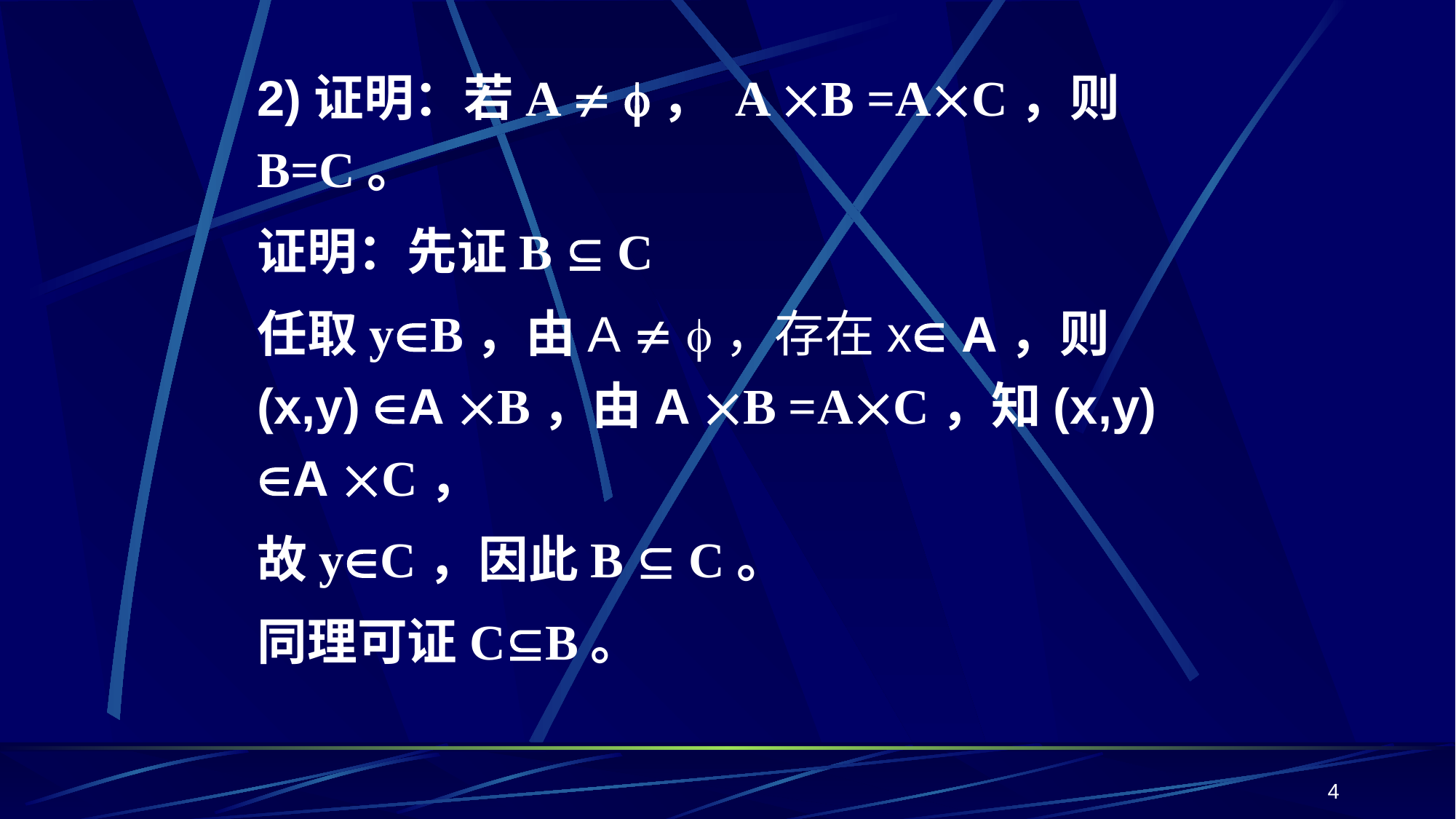

2)证明：若A ≠ φ， A ×B =A×C，则B=C。
证明：先证B ⊆ C
任取y∈B，由A ≠ φ，存在x∈ A，则(x,y) ∈A ×B，由A ×B =A×C，知(x,y) ∈A ×C，
故y∈C，因此B ⊆ C。
同理可证C⊆B。

4